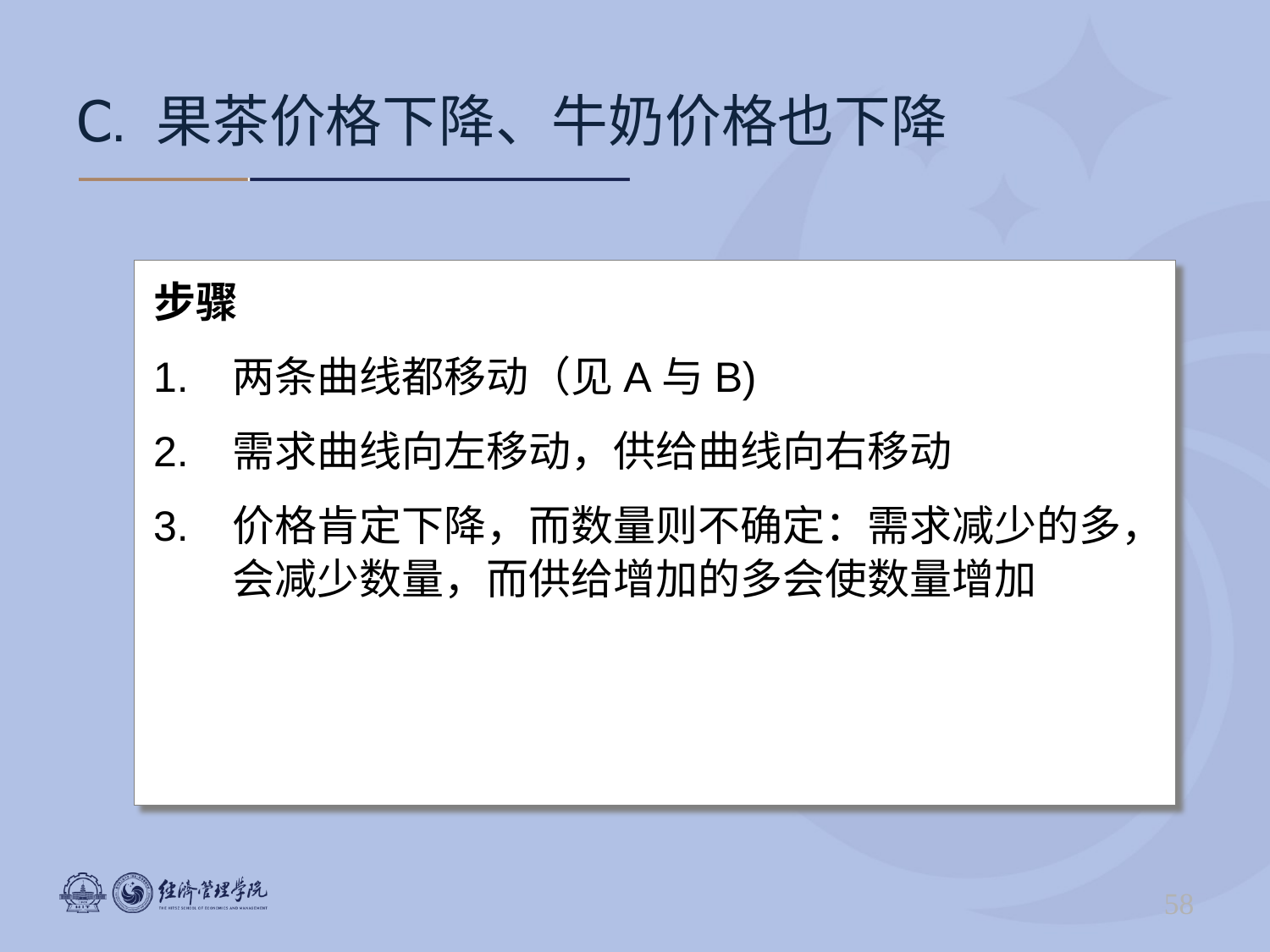

# C. 果茶价格下降、牛奶价格也下降
步骤
两条曲线都移动（见A与B)
需求曲线向左移动，供给曲线向右移动
价格肯定下降，而数量则不确定：需求减少的多，会减少数量，而供给增加的多会使数量增加